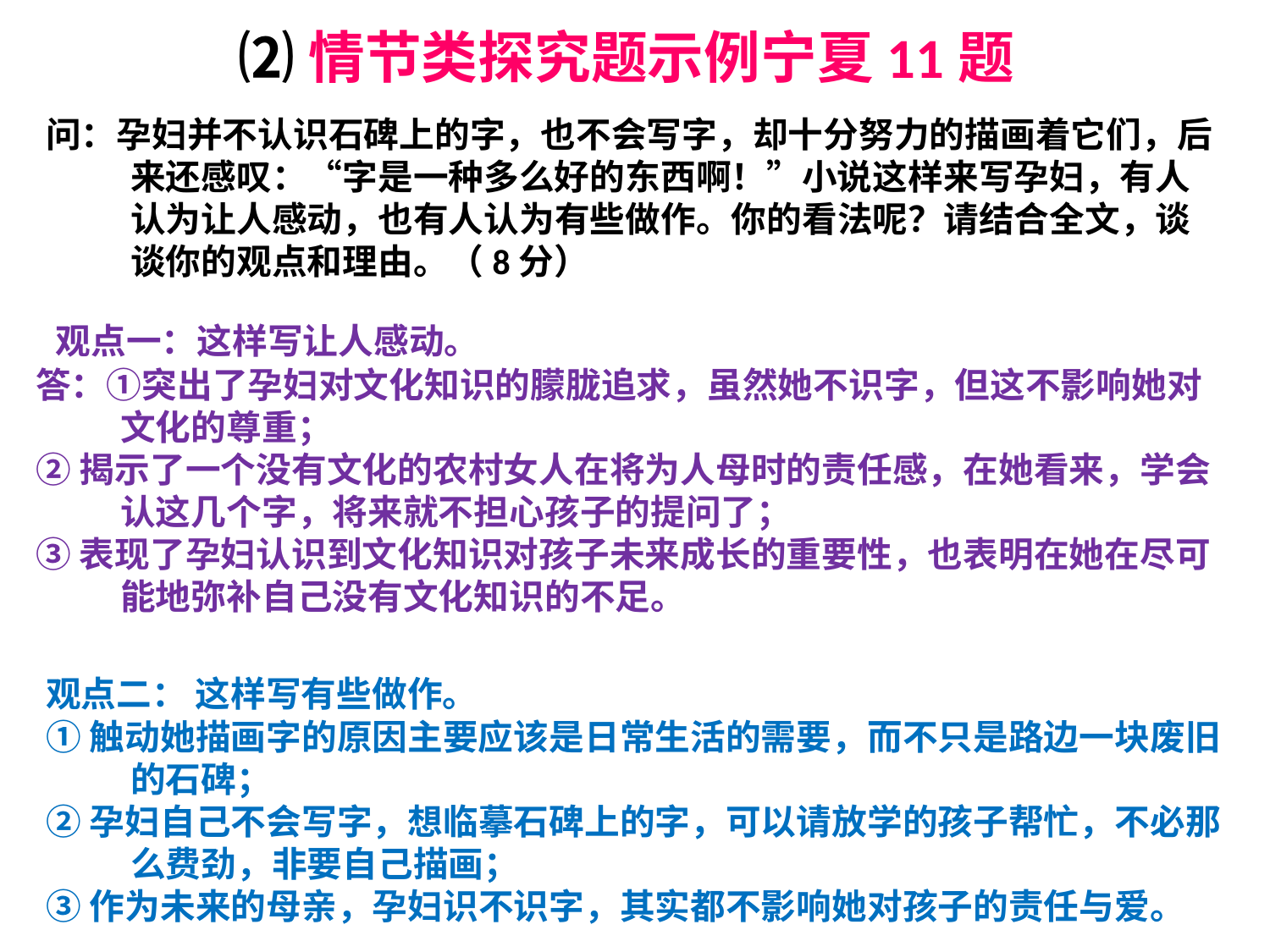

# ⑵情节类探究题示例宁夏11题
问：孕妇并不认识石碑上的字，也不会写字，却十分努力的描画着它们，后来还感叹：“字是一种多么好的东西啊！”小说这样来写孕妇，有人认为让人感动，也有人认为有些做作。你的看法呢？请结合全文，谈谈你的观点和理由。（8分）
 观点一：这样写让人感动。
答：①突出了孕妇对文化知识的朦胧追求，虽然她不识字，但这不影响她对文化的尊重；
②揭示了一个没有文化的农村女人在将为人母时的责任感，在她看来，学会认这几个字，将来就不担心孩子的提问了；
③表现了孕妇认识到文化知识对孩子未来成长的重要性，也表明在她在尽可能地弥补自己没有文化知识的不足。
观点二： 这样写有些做作。
①触动她描画字的原因主要应该是日常生活的需要，而不只是路边一块废旧的石碑；
②孕妇自己不会写字，想临摹石碑上的字，可以请放学的孩子帮忙，不必那么费劲，非要自己描画；
③作为未来的母亲，孕妇识不识字，其实都不影响她对孩子的责任与爱。